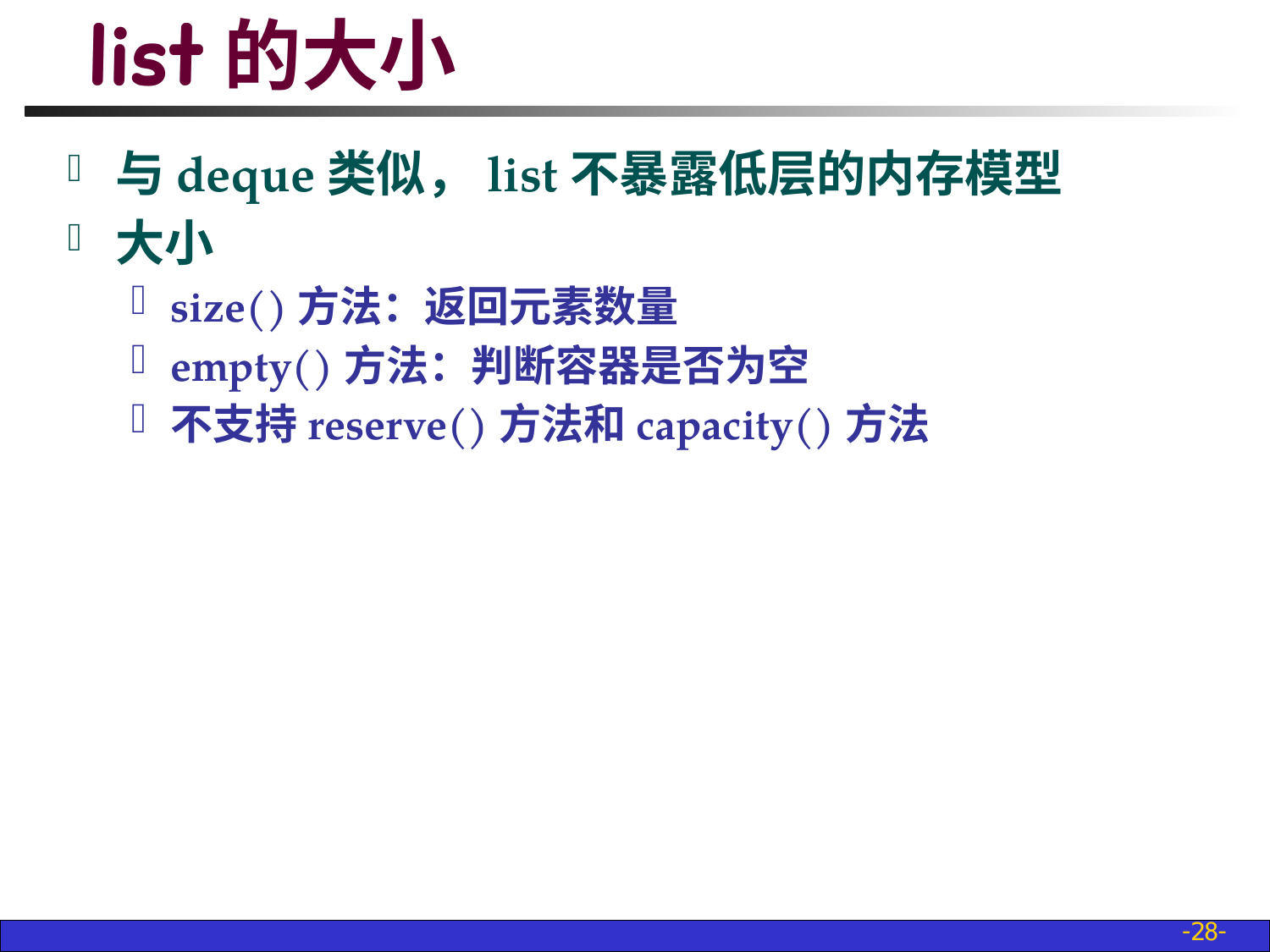

# list的大小
与deque类似，list不暴露低层的内存模型
大小
size()方法：返回元素数量
empty()方法：判断容器是否为空
不支持reserve()方法和capacity()方法
-28-